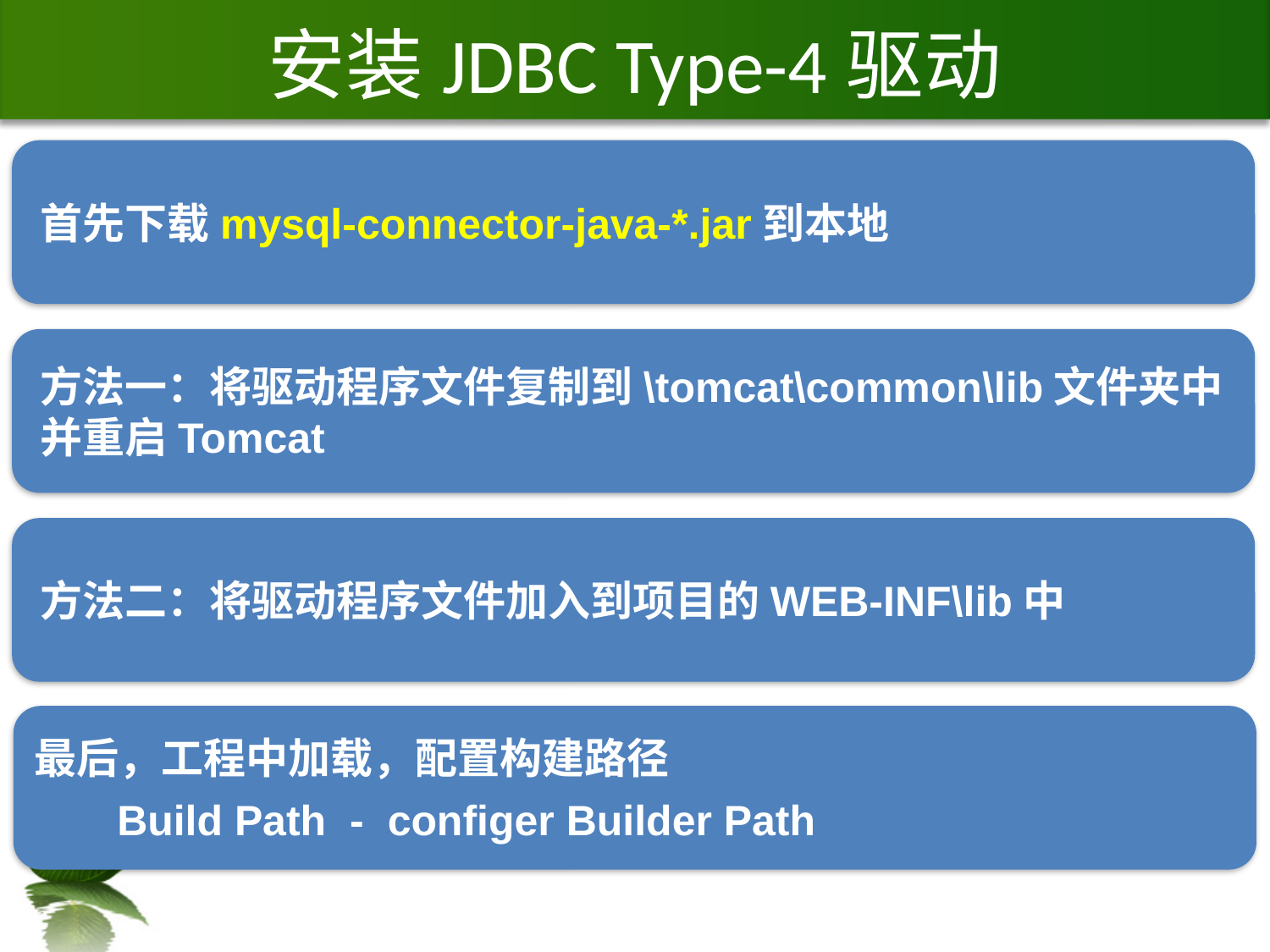

# 安装JDBC Type-4驱动
首先下载mysql-connector-java-*.jar到本地
方法一：将驱动程序文件复制到\tomcat\common\lib文件夹中并重启Tomcat
方法二：将驱动程序文件加入到项目的WEB-INF\lib中

最后，工程中加载，配置构建路径
       Build Path  -  configer Builder Path